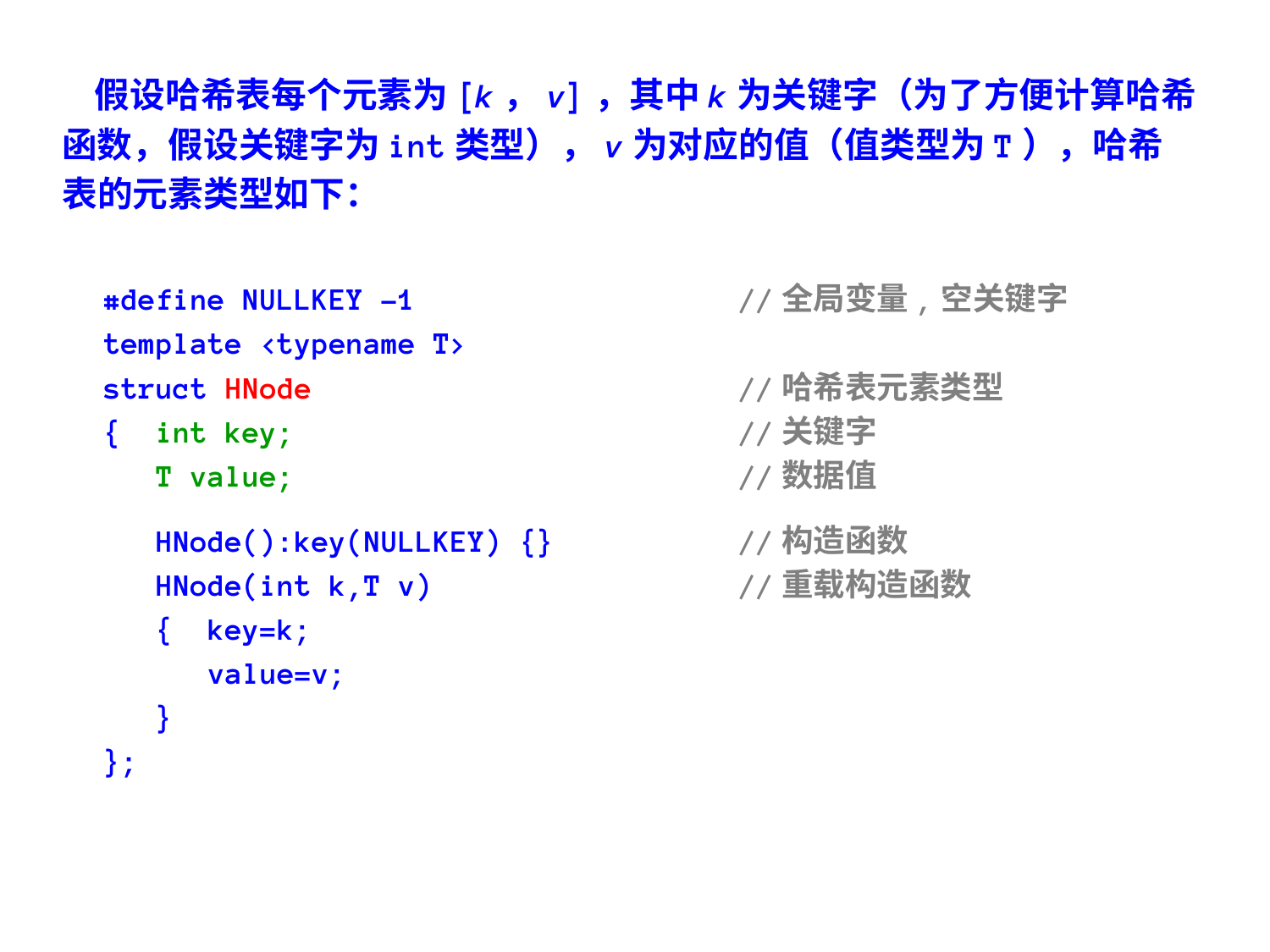

假设哈希表每个元素为[k，v]，其中k为关键字（为了方便计算哈希函数，假设关键字为int类型），v为对应的值（值类型为T），哈希表的元素类型如下：
#define NULLKEY -1			//全局变量,空关键字
template <typename T>
struct HNode				//哈希表元素类型
{  int key;				//关键字
   T value;				//数据值
   HNode():key(NULLKEY) {}		//构造函数
   HNode(int k,T v)			//重载构造函数
   {  key=k;
      value=v;
   }
};